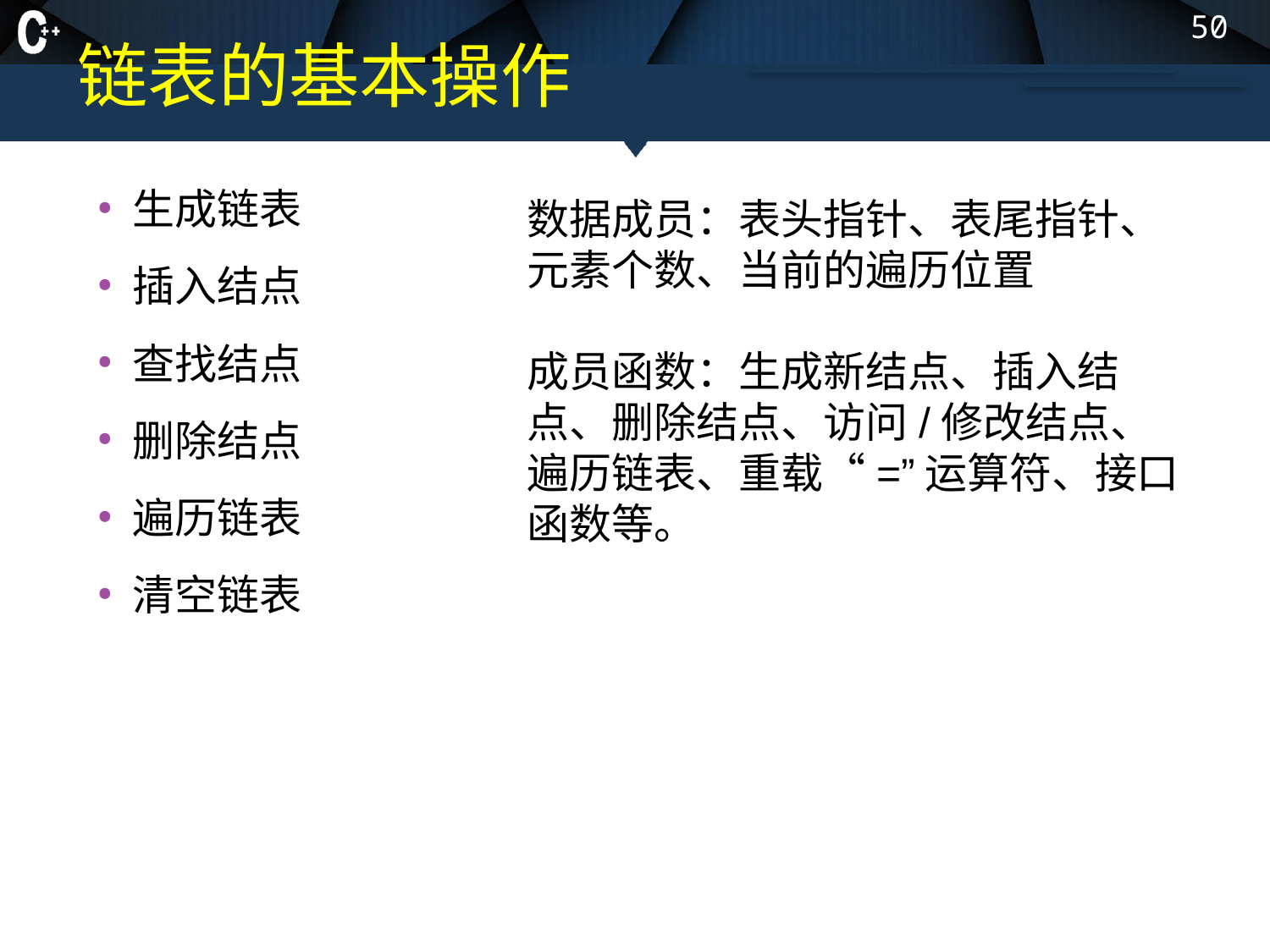

# 链表的基本操作
50
生成链表
插入结点
查找结点
删除结点
遍历链表
清空链表
数据成员：表头指针、表尾指针、元素个数、当前的遍历位置

成员函数：生成新结点、插入结点、删除结点、访问/修改结点、遍历链表、重载“=”运算符、接口函数等。